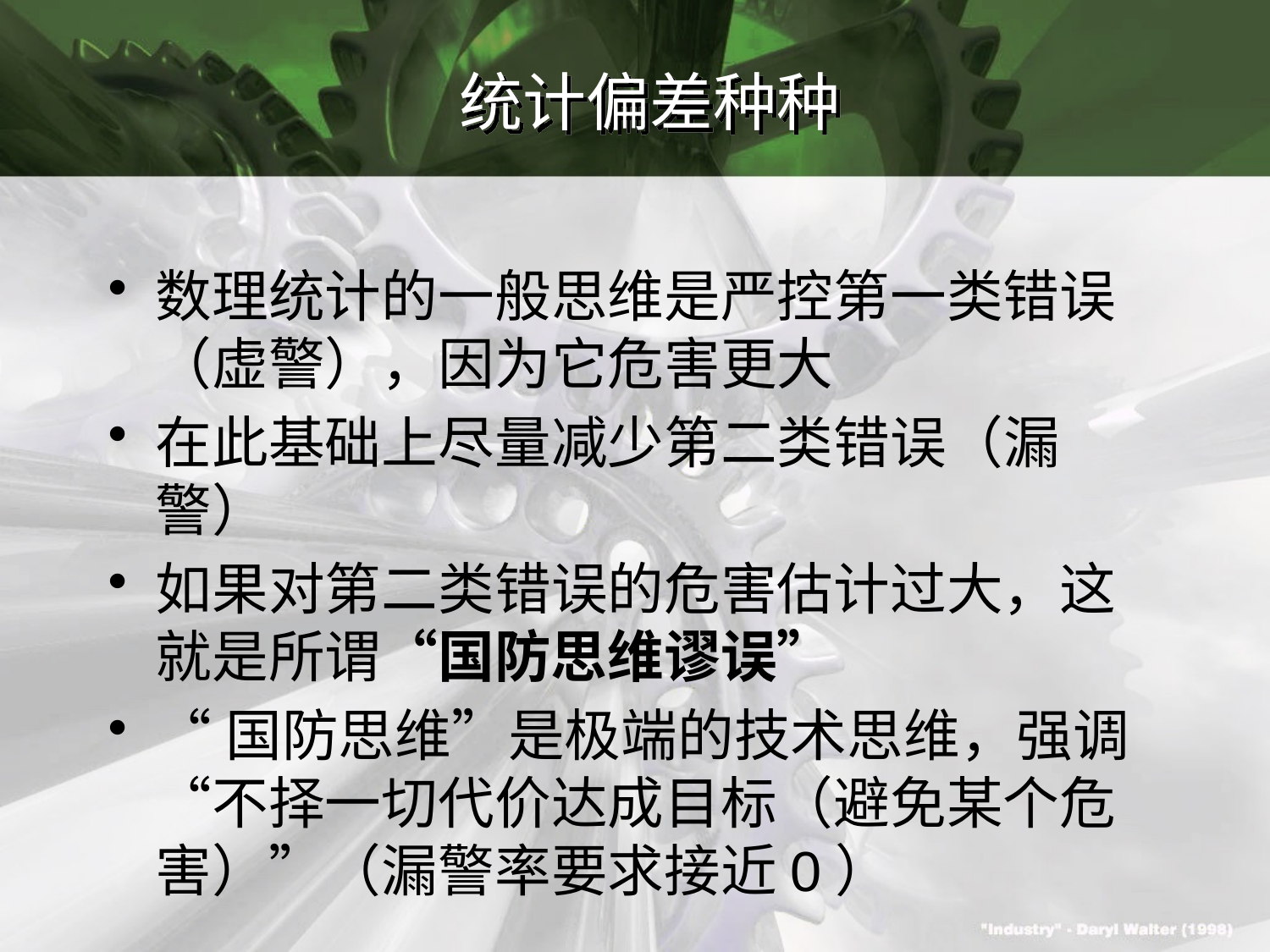

# 统计偏差种种
数理统计的一般思维是严控第一类错误（虚警），因为它危害更大
在此基础上尽量减少第二类错误（漏警）
如果对第二类错误的危害估计过大，这就是所谓“国防思维谬误”
“国防思维”是极端的技术思维，强调“不择一切代价达成目标（避免某个危害）”（漏警率要求接近0）